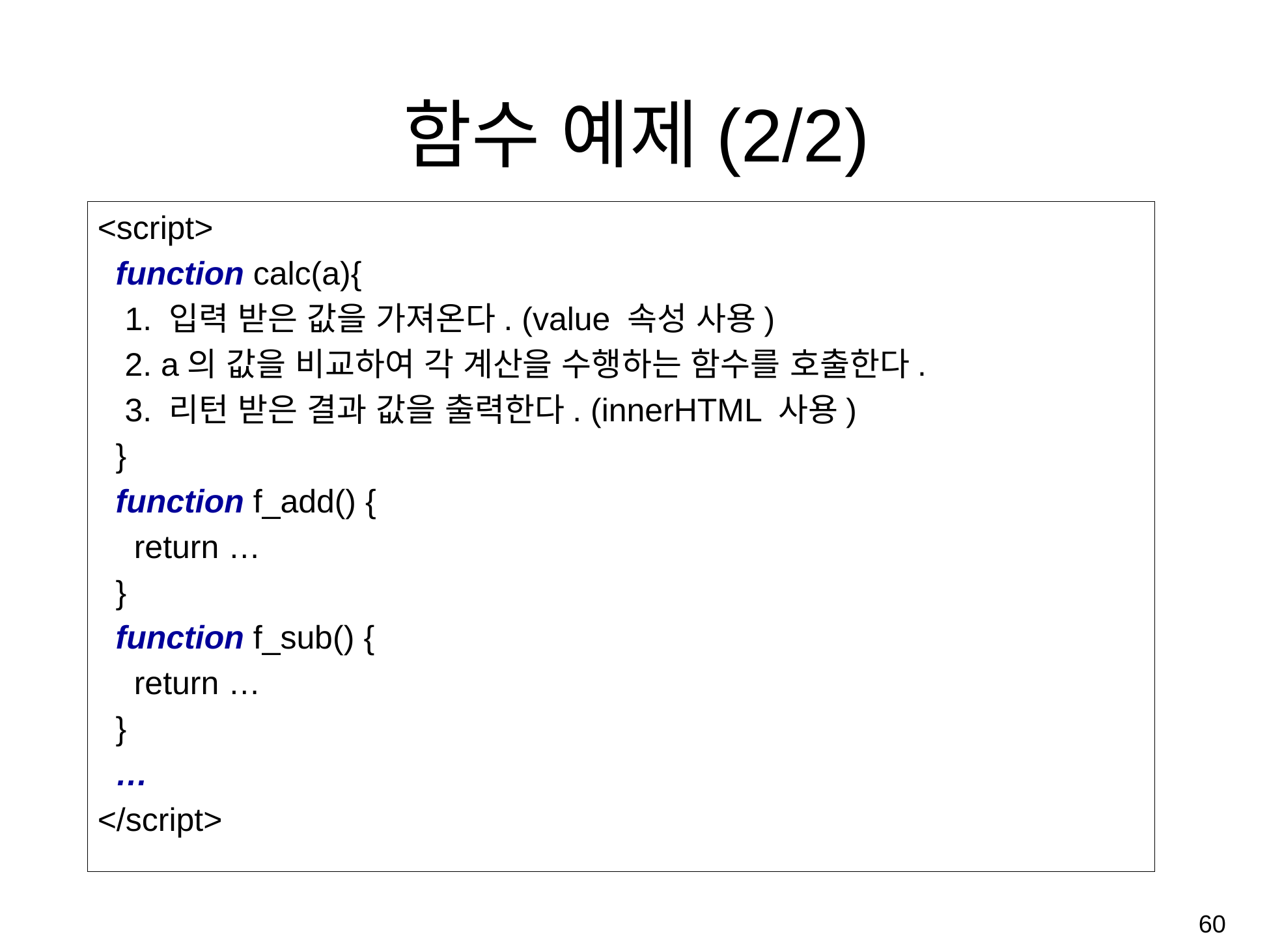

함수 예제(2/2)
<script>
  function calc(a){
   1. 입력 받은 값을 가져온다. (value 속성 사용)
   2. a의 값을 비교하여 각 계산을 수행하는 함수를 호출한다.
   3. 리턴 받은 결과 값을 출력한다. (innerHTML 사용)
  }
  function f_add() {
    return …
  }
  function f_sub() {
    return …
  }
  …
</script>

60